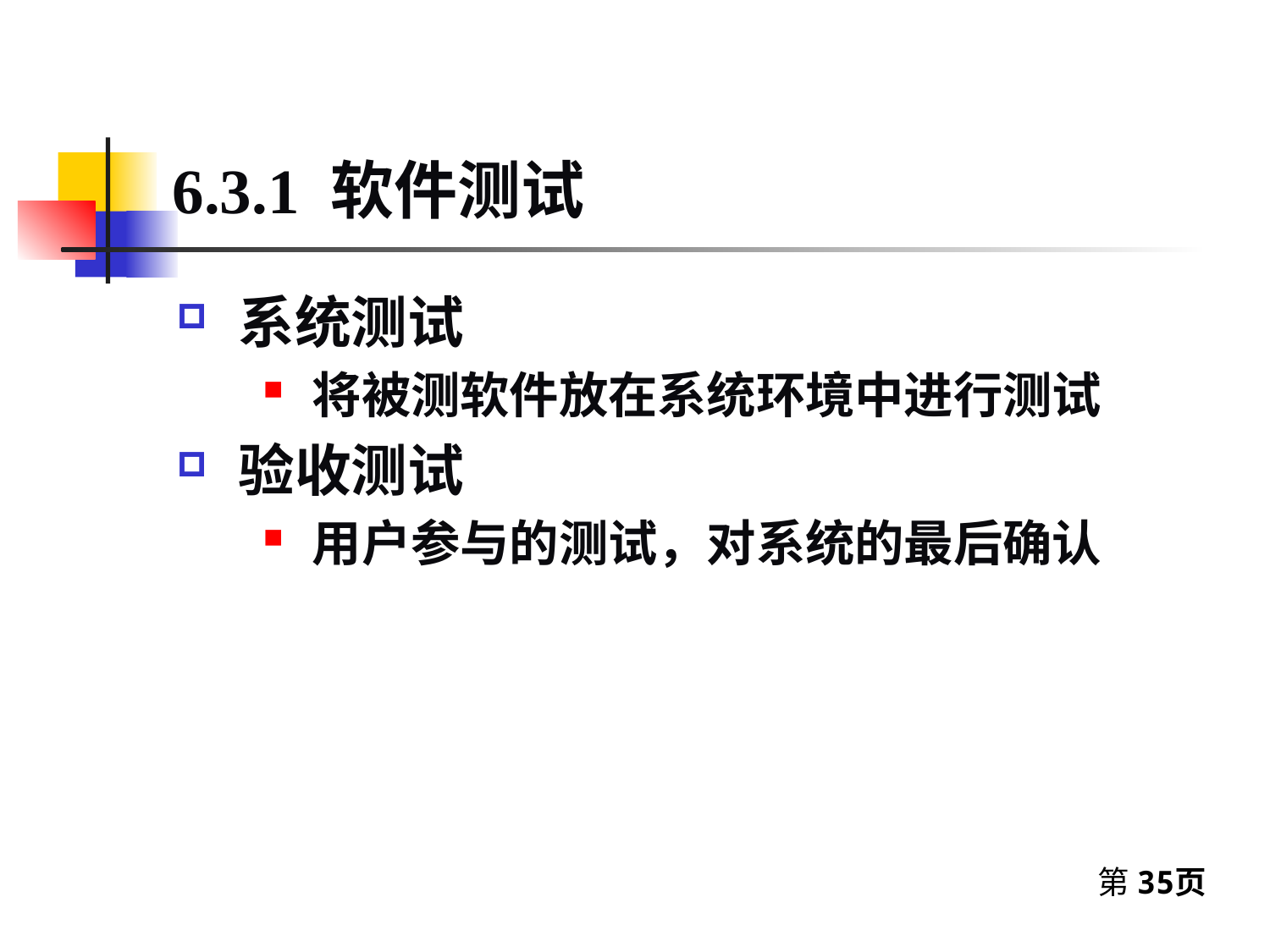

# 6.3.1 软件测试
系统测试
将被测软件放在系统环境中进行测试
验收测试
用户参与的测试，对系统的最后确认